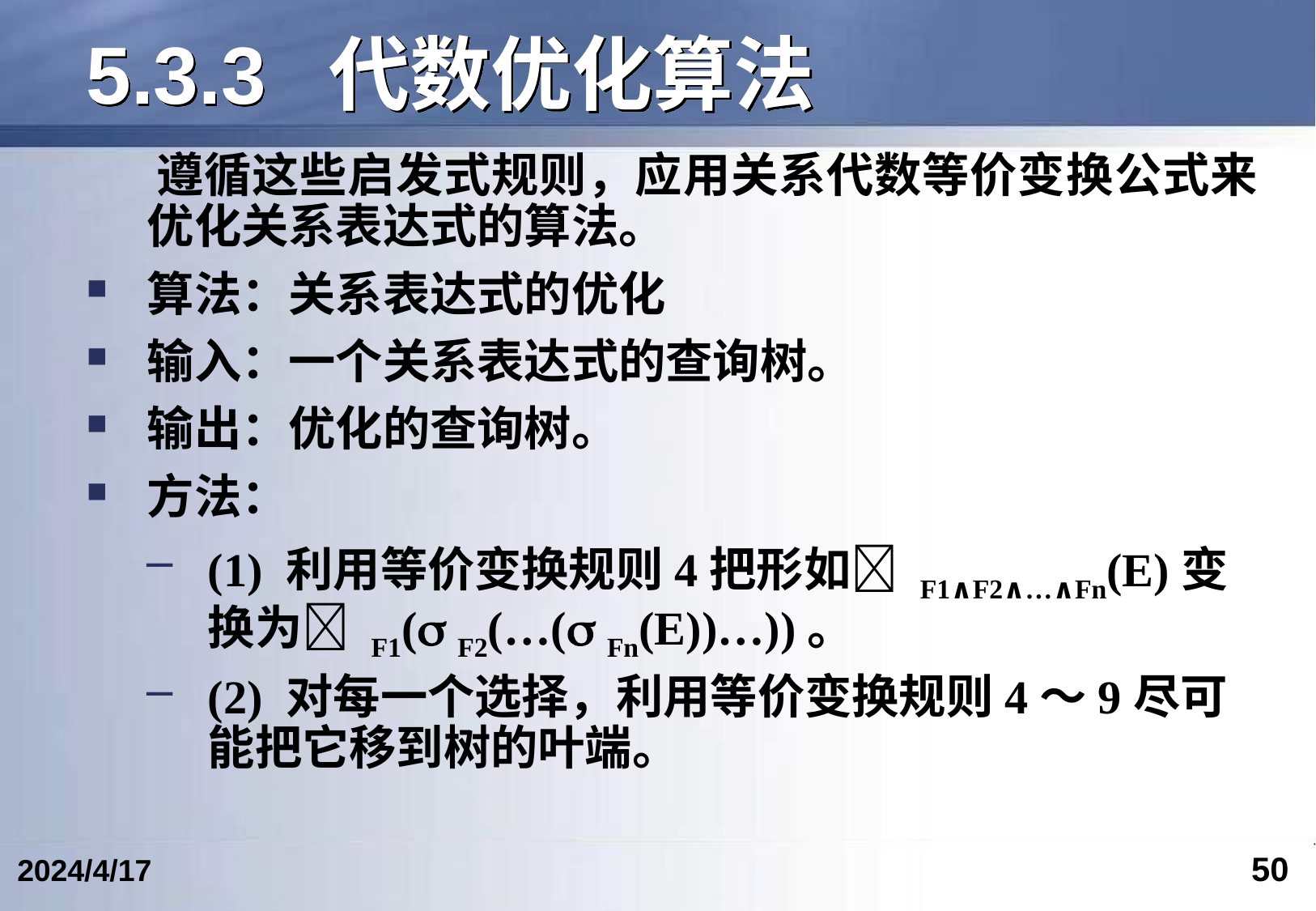

# 5.3.3	代数优化算法
     遵循这些启发式规则，应用关系代数等价变换公式来优化关系表达式的算法。
算法：关系表达式的优化
输入：一个关系表达式的查询树。
输出：优化的查询树。
方法：
(1) 利用等价变换规则4把形如σ F1∧F2∧…∧Fn(E)变换为σ F1(σ F2(…(σ Fn(E))…))。
(2) 对每一个选择，利用等价变换规则4～9尽可能把它移到树的叶端。
50
2024/4/17